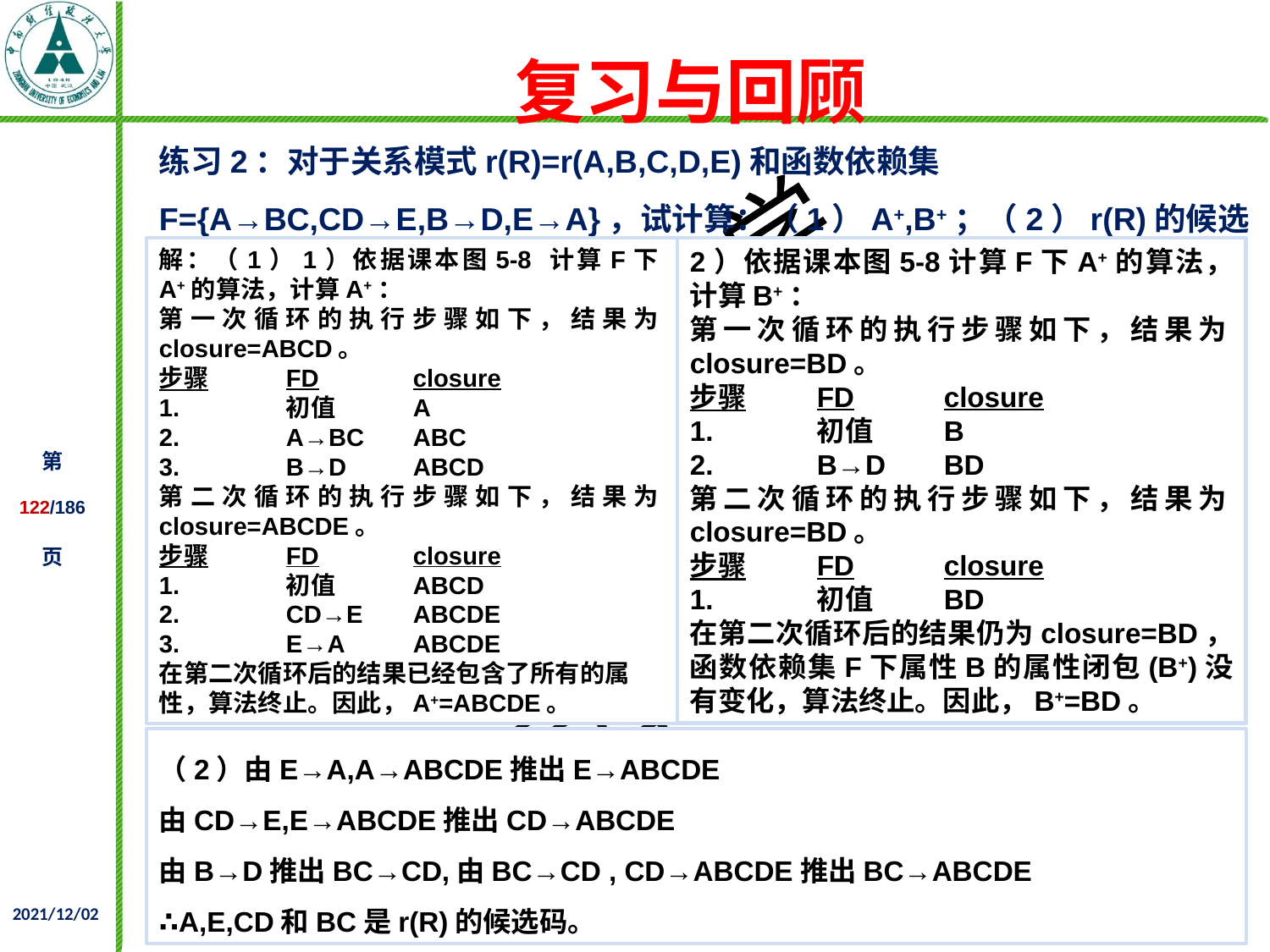

# 复习与回顾
练习2：对于关系模式r(R)=r(A,B,C,D,E)和函数依赖集F={A→BC,CD→E,B→D,E→A}，试计算：（1）A+,B+；（2）r(R)的候选码。
解：（1）1）依据课本图5-8 计算F下A+的算法，计算A+：
第一次循环的执行步骤如下，结果为closure=ABCD。
步骤	FD	closure
1.	初值	A
2.	A→BC	ABC
3.	B→D	ABCD
第二次循环的执行步骤如下，结果为closure=ABCDE。
步骤	FD	closure
1.	初值	ABCD
2.	CD→E	ABCDE
3.	E→A	ABCDE
在第二次循环后的结果已经包含了所有的属性，算法终止。因此，A+=ABCDE。
2）依据课本图5-8计算F下A+的算法，计算B+：
第一次循环的执行步骤如下，结果为closure=BD。
步骤	FD	closure
1.	初值	B
2.	B→D	BD
第二次循环的执行步骤如下，结果为closure=BD。
步骤	FD	closure
1.	初值	BD
在第二次循环后的结果仍为closure=BD，函数依赖集F下属性B的属性闭包(B+)没有变化，算法终止。因此，B+=BD。
（2）由E→A,A→ABCDE推出E→ABCDE
由CD→E,E→ABCDE推出CD→ABCDE
由B→D推出BC→CD,由BC→CD , CD→ABCDE推出BC→ABCDE
∴A,E,CD和BC是r(R)的候选码。
2021/12/02